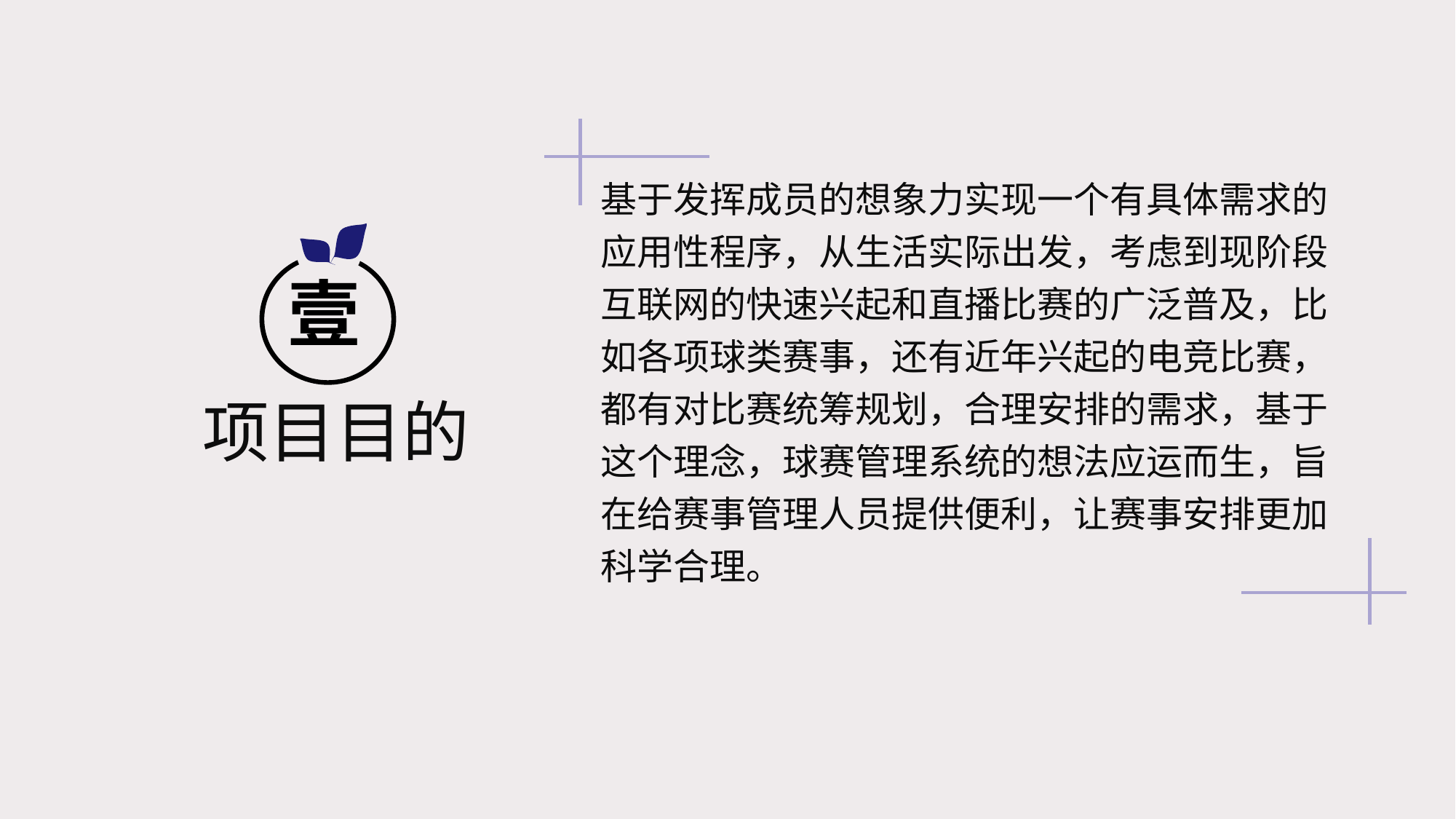

基于发挥成员的想象力实现一个有具体需求的应用性程序，从生活实际出发，考虑到现阶段互联网的快速兴起和直播比赛的广泛普及，比如各项球类赛事，还有近年兴起的电竞比赛，都有对比赛统筹规划，合理安排的需求，基于这个理念，球赛管理系统的想法应运而生，旨
在给赛事管理人员提供便利，让赛事安排更加科学合理。

壹
项目目的